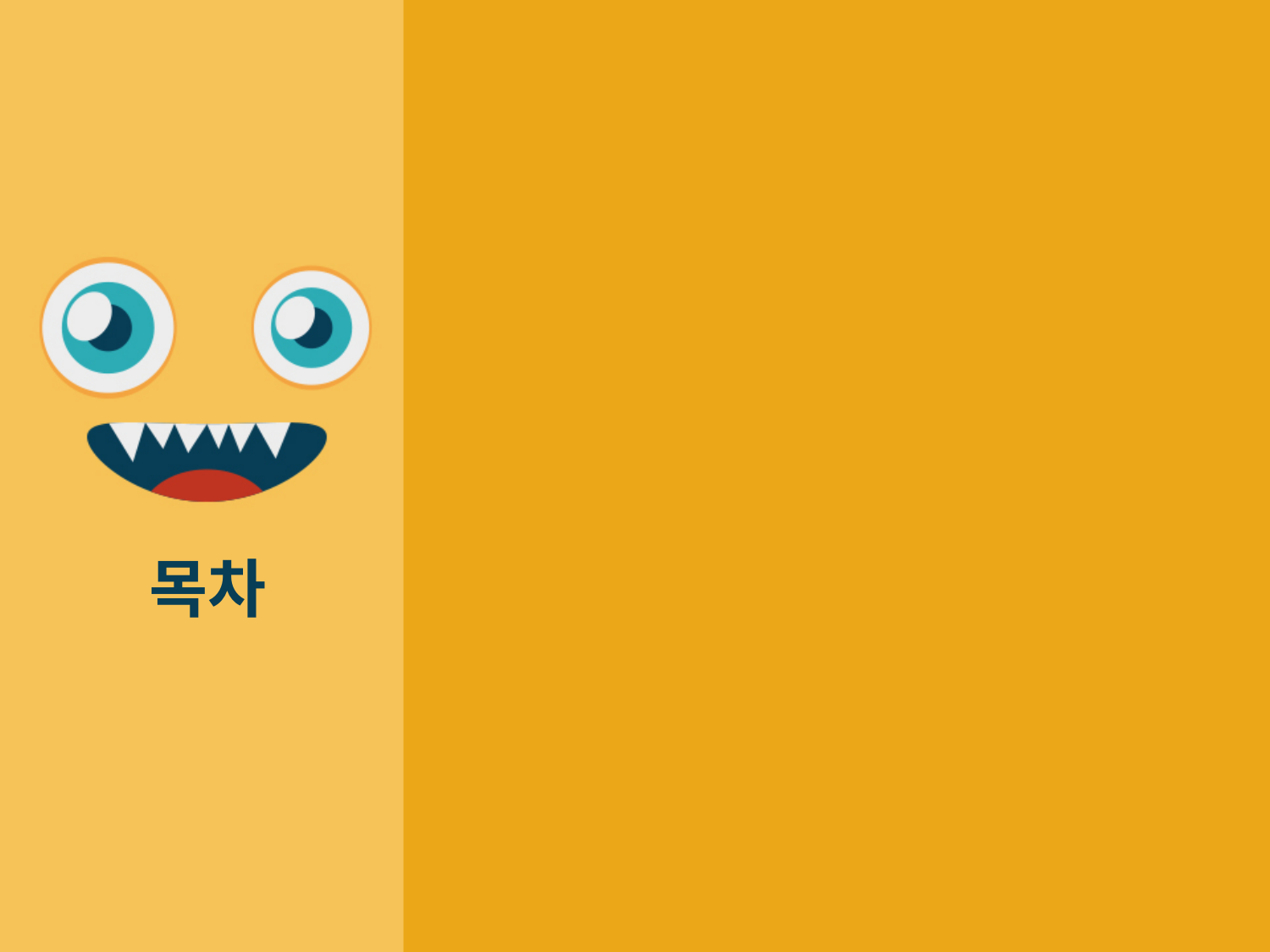

1
게임 컨셉
2
예상 게임 실행 흐름
3
개발 범위
목차
4
게임 일정